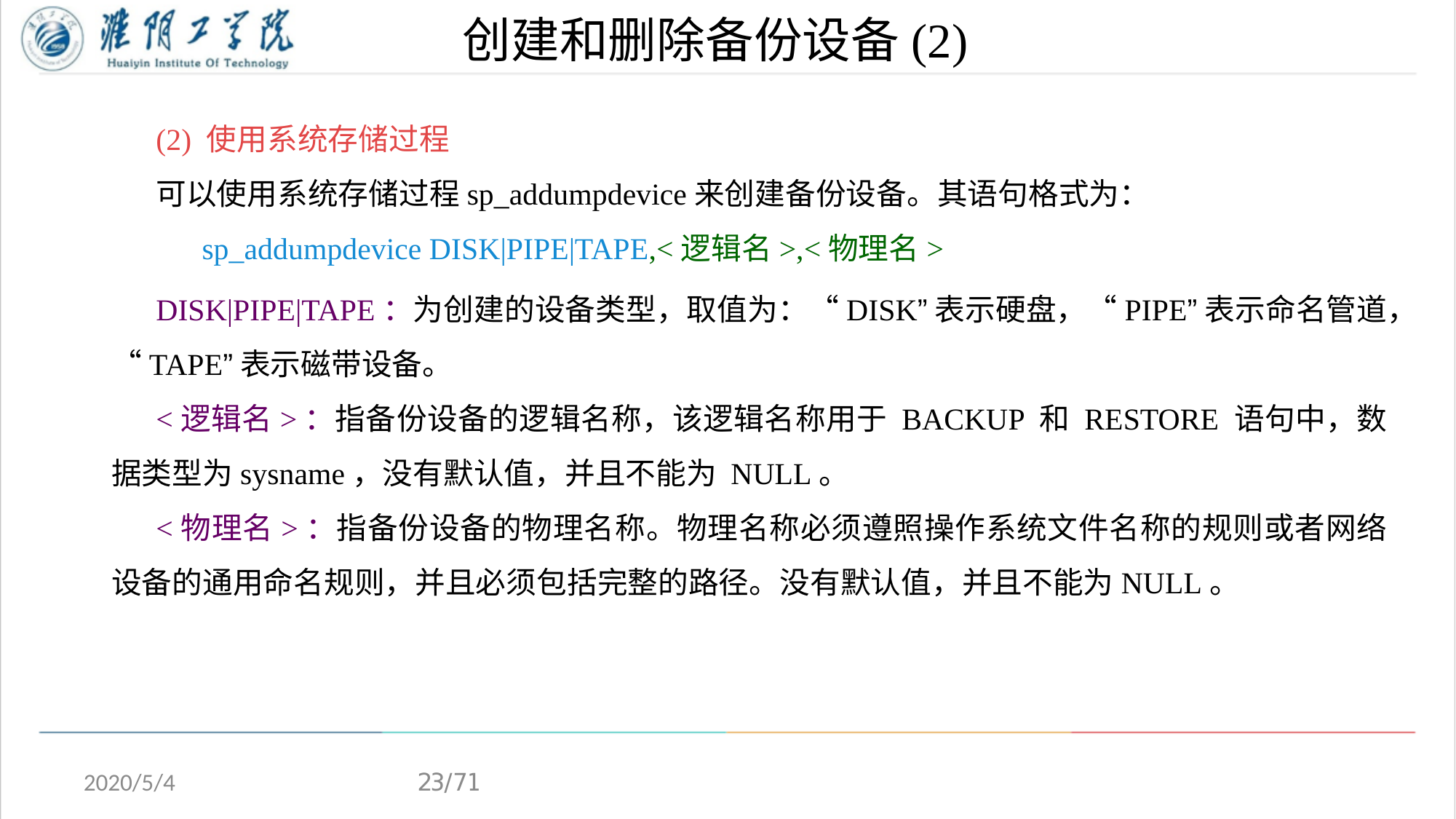

# 创建和删除备份设备(2)
(2) 使用系统存储过程
可以使用系统存储过程sp_addumpdevice来创建备份设备。其语句格式为：
      sp_addumpdevice DISK|PIPE|TAPE,<逻辑名>,<物理名>
DISK|PIPE|TAPE：为创建的设备类型，取值为：“DISK”表示硬盘，“PIPE”表示命名管道，“TAPE”表示磁带设备。
<逻辑名>：指备份设备的逻辑名称，该逻辑名称用于 BACKUP 和 RESTORE 语句中，数据类型为sysname，没有默认值，并且不能为 NULL。
<物理名>：指备份设备的物理名称。物理名称必须遵照操作系统文件名称的规则或者网络设备的通用命名规则，并且必须包括完整的路径。没有默认值，并且不能为NULL。
23/71
2020/5/4